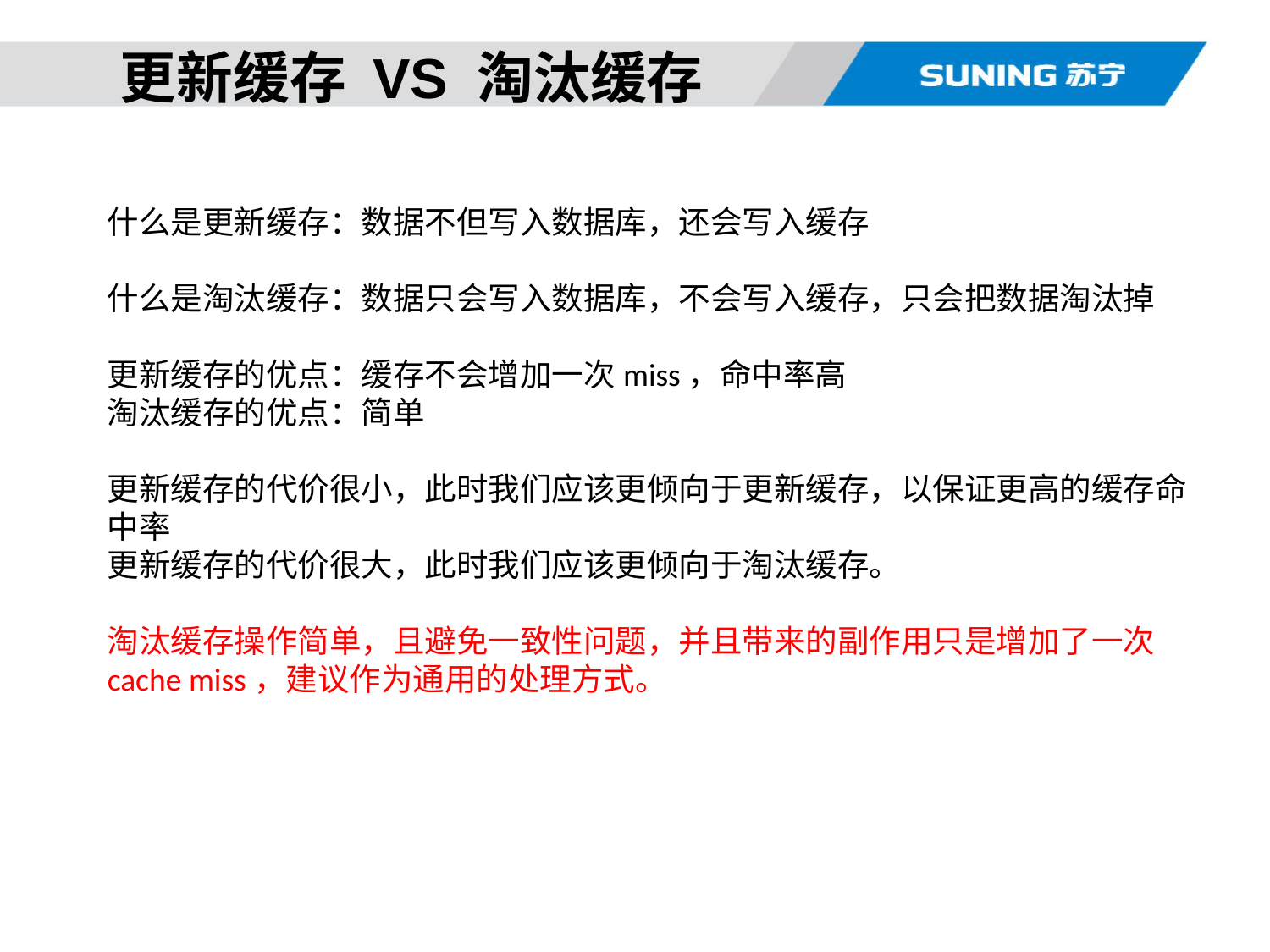

# 更新缓存 VS 淘汰缓存

什么是更新缓存：数据不但写入数据库，还会写入缓存

什么是淘汰缓存：数据只会写入数据库，不会写入缓存，只会把数据淘汰掉

更新缓存的优点：缓存不会增加一次miss，命中率高
淘汰缓存的优点：简单

更新缓存的代价很小，此时我们应该更倾向于更新缓存，以保证更高的缓存命中率
更新缓存的代价很大，此时我们应该更倾向于淘汰缓存。

淘汰缓存操作简单，且避免一致性问题，并且带来的副作用只是增加了一次cache miss，建议作为通用的处理方式。